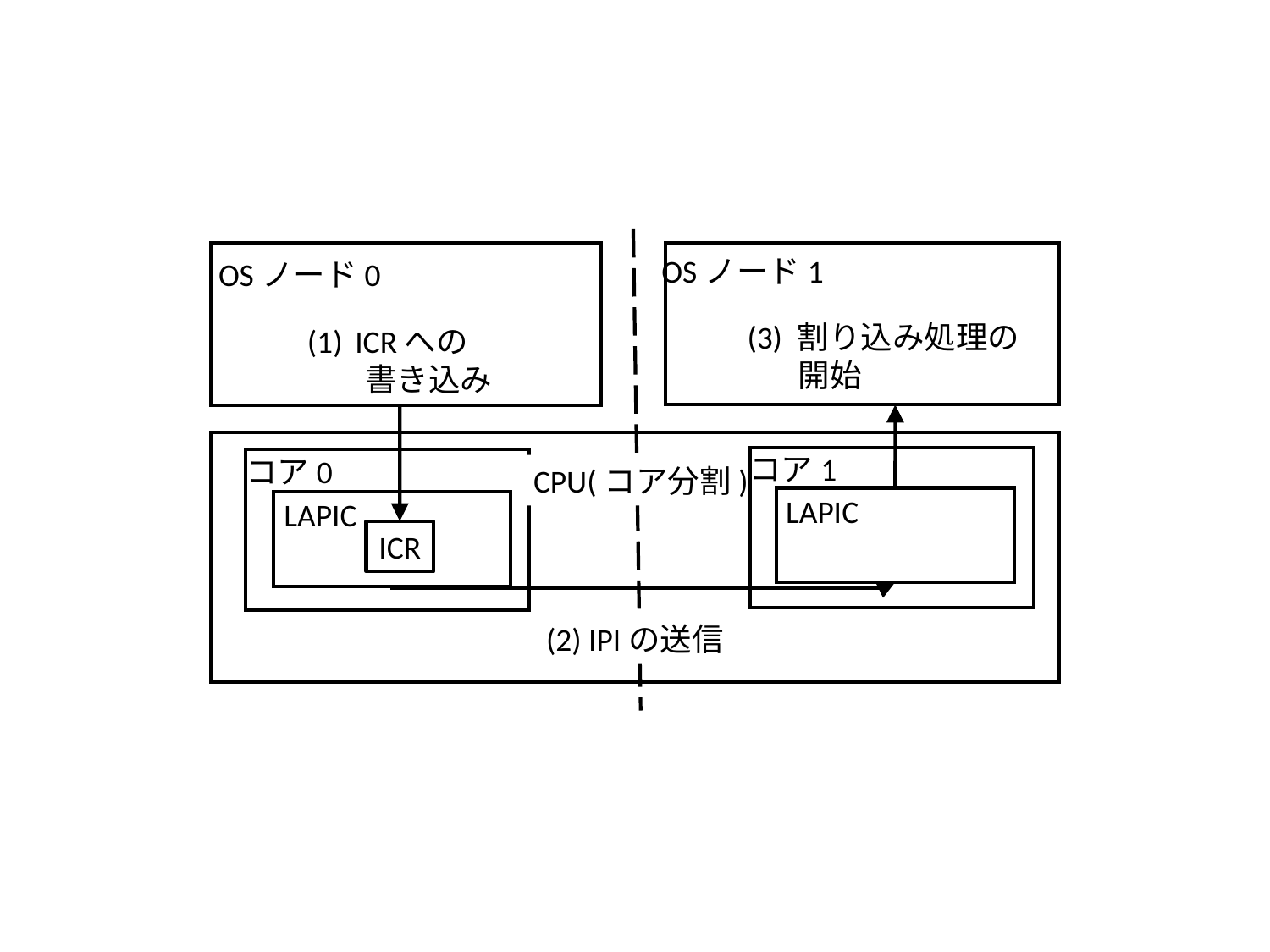

OSノード1
OSノード0
(3) 割り込み処理の
      開始
ICRへの
       書き込み

コア1

コア0

ICR
CPU(コア分割)
LAPIC
LAPIC
(2) IPIの送信